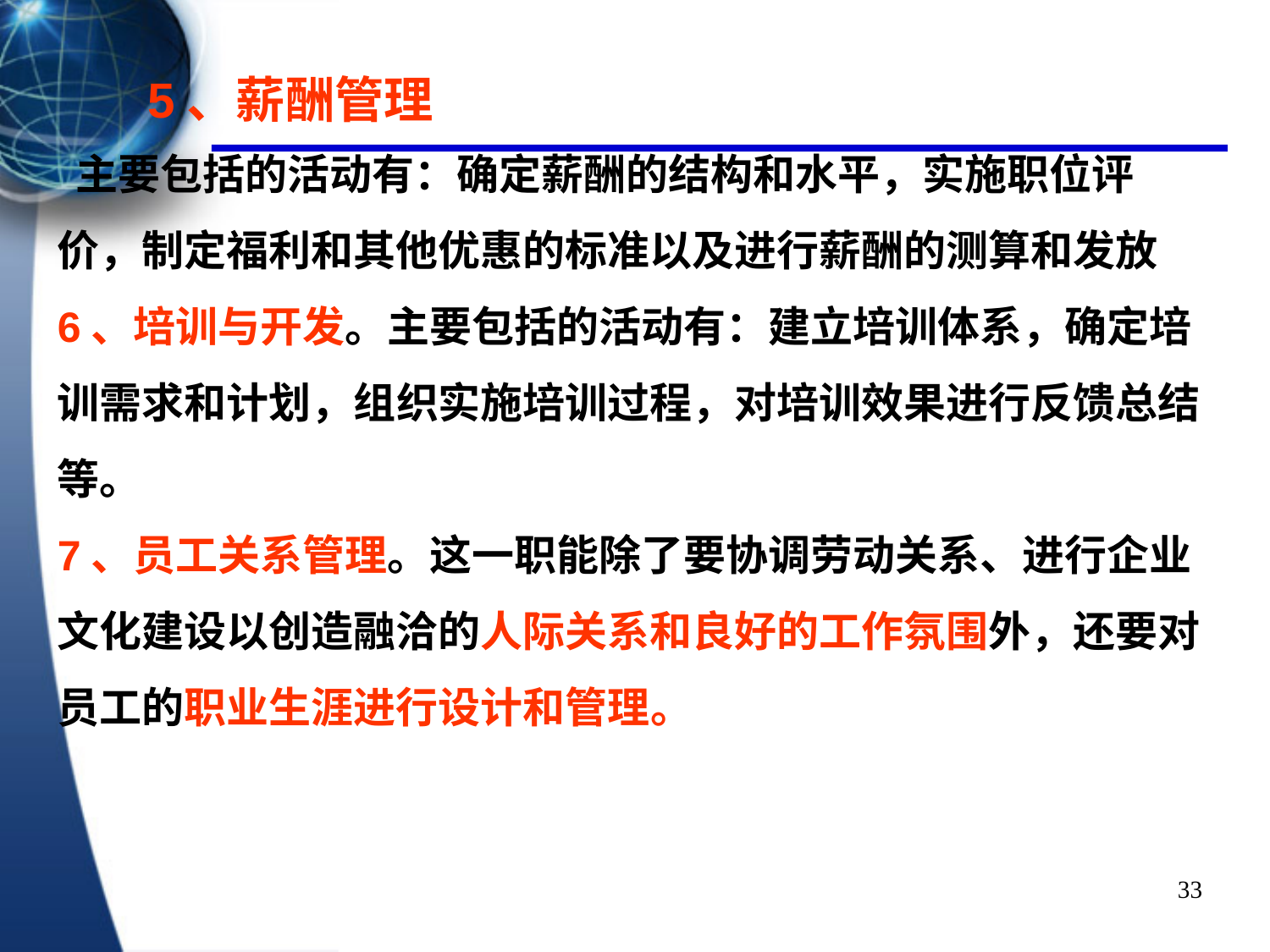

5、薪酬管理
 主要包括的活动有：确定薪酬的结构和水平，实施职位评价，制定福利和其他优惠的标准以及进行薪酬的测算和发放
6、培训与开发。主要包括的活动有：建立培训体系，确定培训需求和计划，组织实施培训过程，对培训效果进行反馈总结等。
7、员工关系管理。这一职能除了要协调劳动关系、进行企业文化建设以创造融洽的人际关系和良好的工作氛围外，还要对员工的职业生涯进行设计和管理。
33